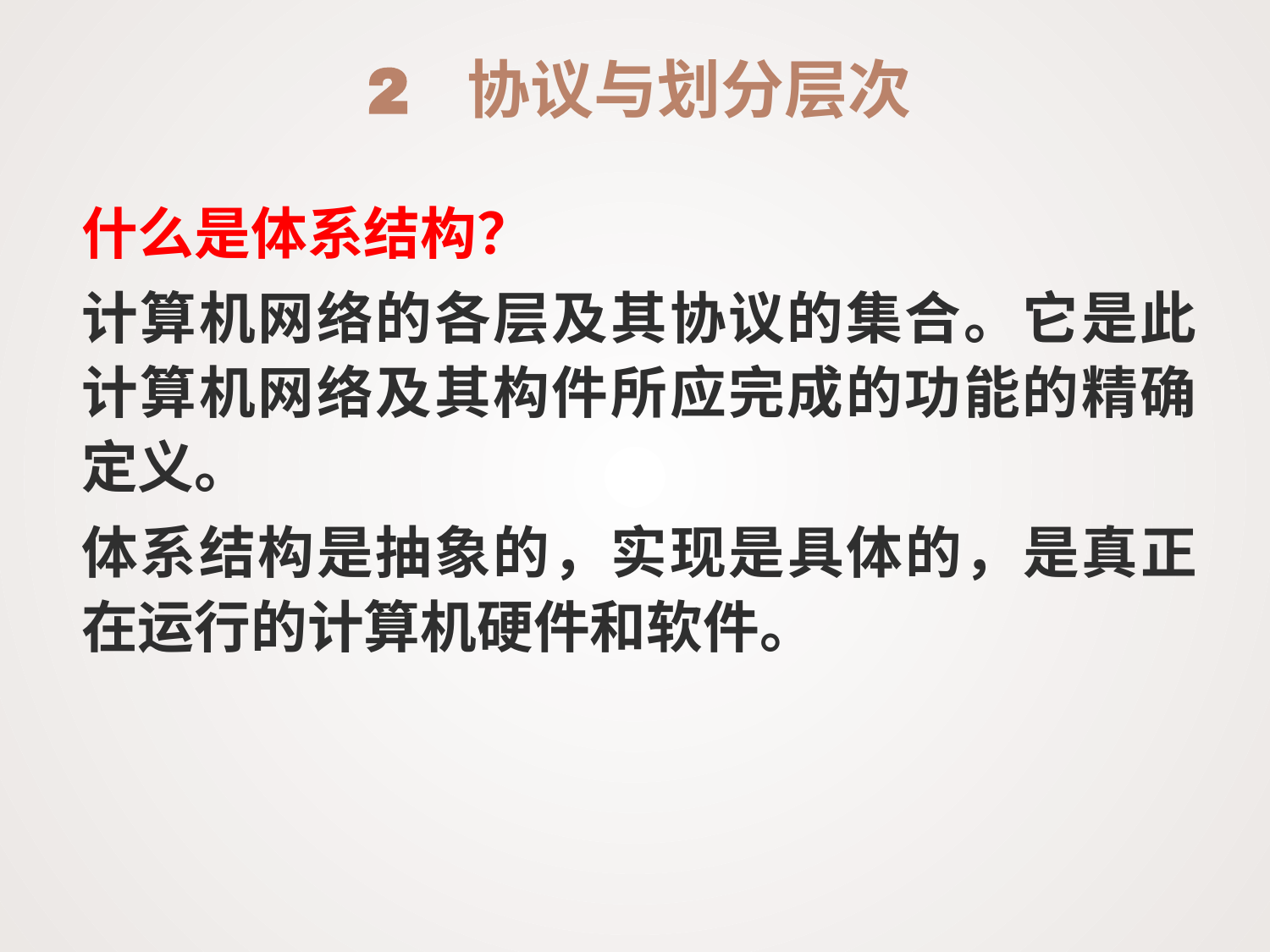

# 2  协议与划分层次
什么是体系结构？
计算机网络的各层及其协议的集合。它是此计算机网络及其构件所应完成的功能的精确定义。
体系结构是抽象的，实现是具体的，是真正在运行的计算机硬件和软件。